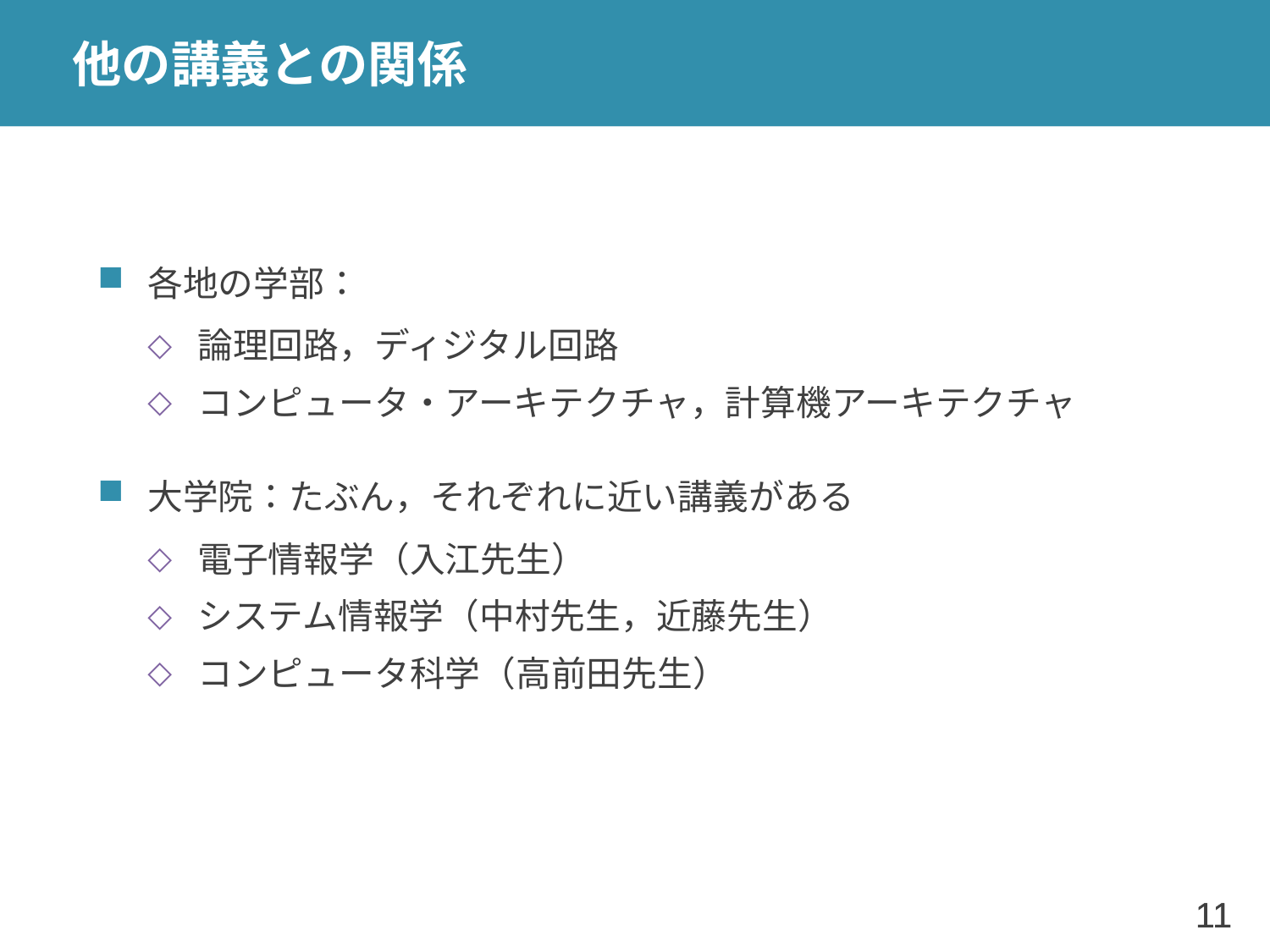

# 他の講義との関係
各地の学部：
論理回路，ディジタル回路
コンピュータ・アーキテクチャ，計算機アーキテクチャ
大学院：たぶん，それぞれに近い講義がある
電子情報学（入江先生）
システム情報学（中村先生，近藤先生）
コンピュータ科学（高前田先生）